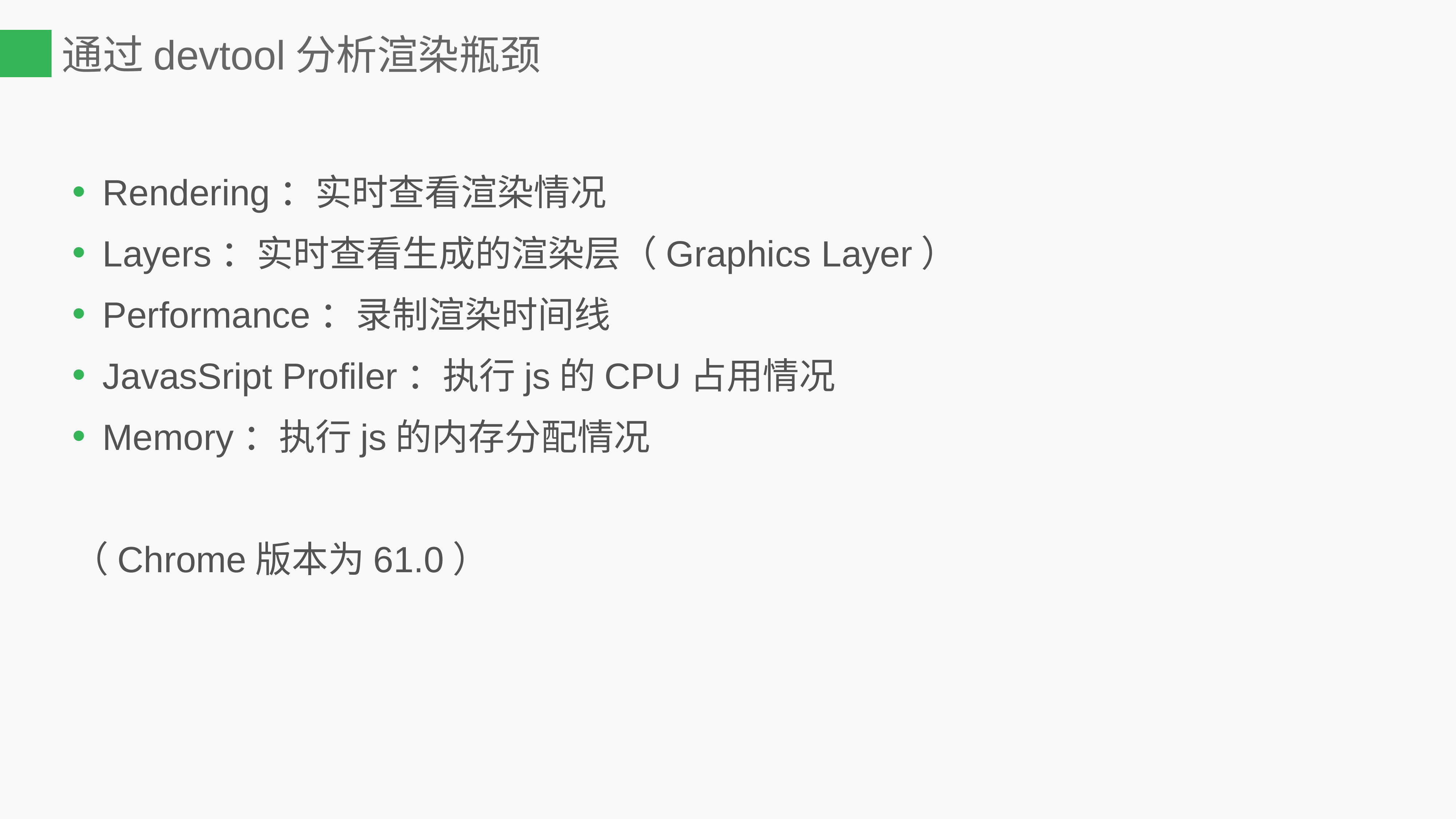

# 通过devtool分析渲染瓶颈
Rendering：实时查看渲染情况
Layers：实时查看生成的渲染层（Graphics Layer）
Performance：录制渲染时间线
JavasSript Profiler：执行js的CPU占用情况
Memory：执行js的内存分配情况

（Chrome版本为61.0）